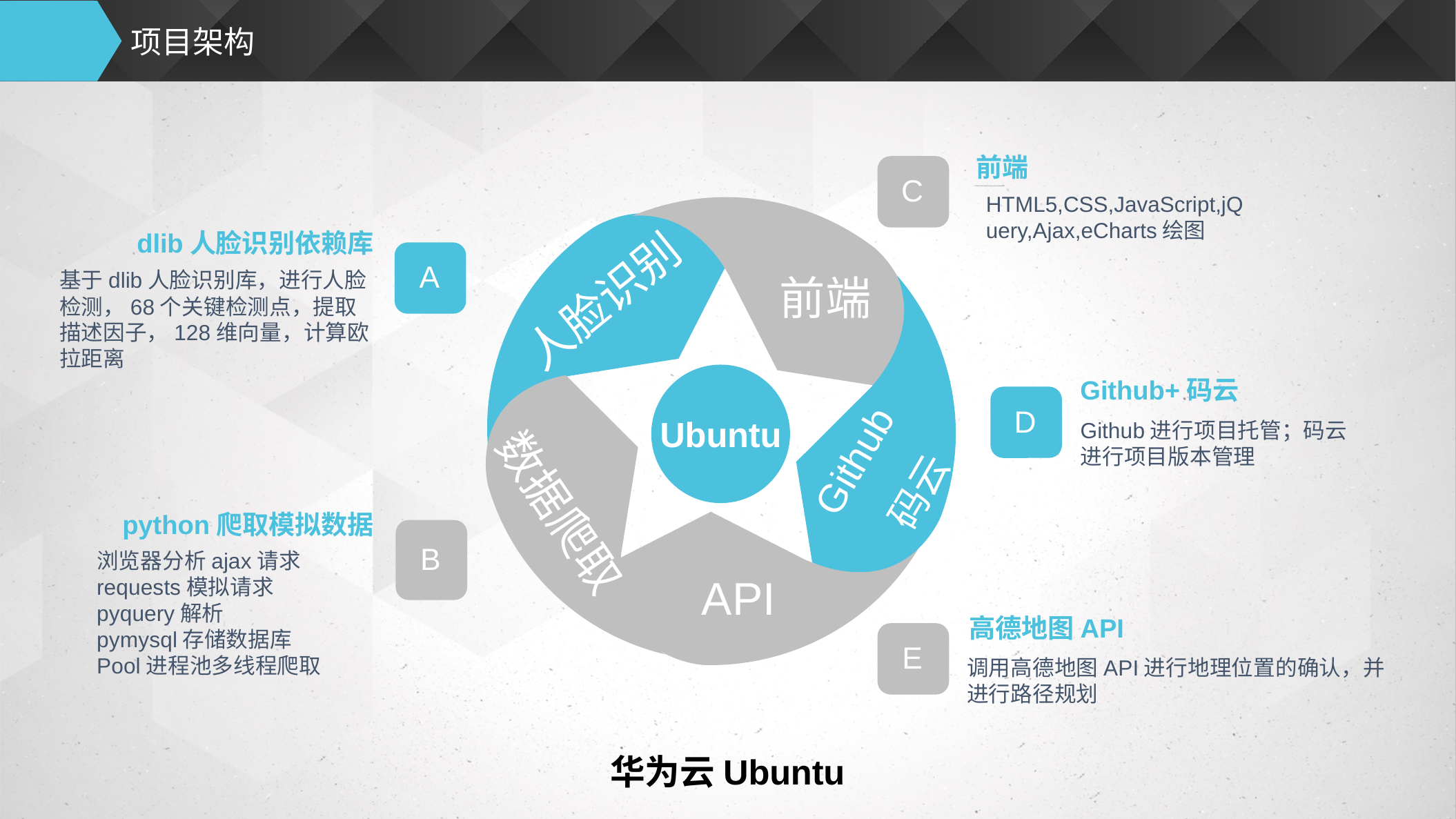

# 项目架构
前端

C
HTML5,CSS,JavaScript,jQuery,Ajax,eCharts绘图
HTML5,CSS,JavaScript,jQuery,Ajax,eCharts绘图

前端

人脸识别
dlib人脸识别依赖库

A
基于dlib人脸识别库，进行人脸检测，68个关键检测点，提取描述因子，128维向量，计算欧拉距离

Github
码云

Github+码云

D

数据爬取
Ubuntu
Github进行项目托管；码云进行项目版本管理
python爬取模拟数据

B
浏览器分析ajax请求
requests模拟请求
pyquery解析
pymysql存储数据库
Pool进程池多线程爬取

API
高德地图API

E
调用高德地图API进行地理位置的确认，并进行路径规划
华为云Ubuntu